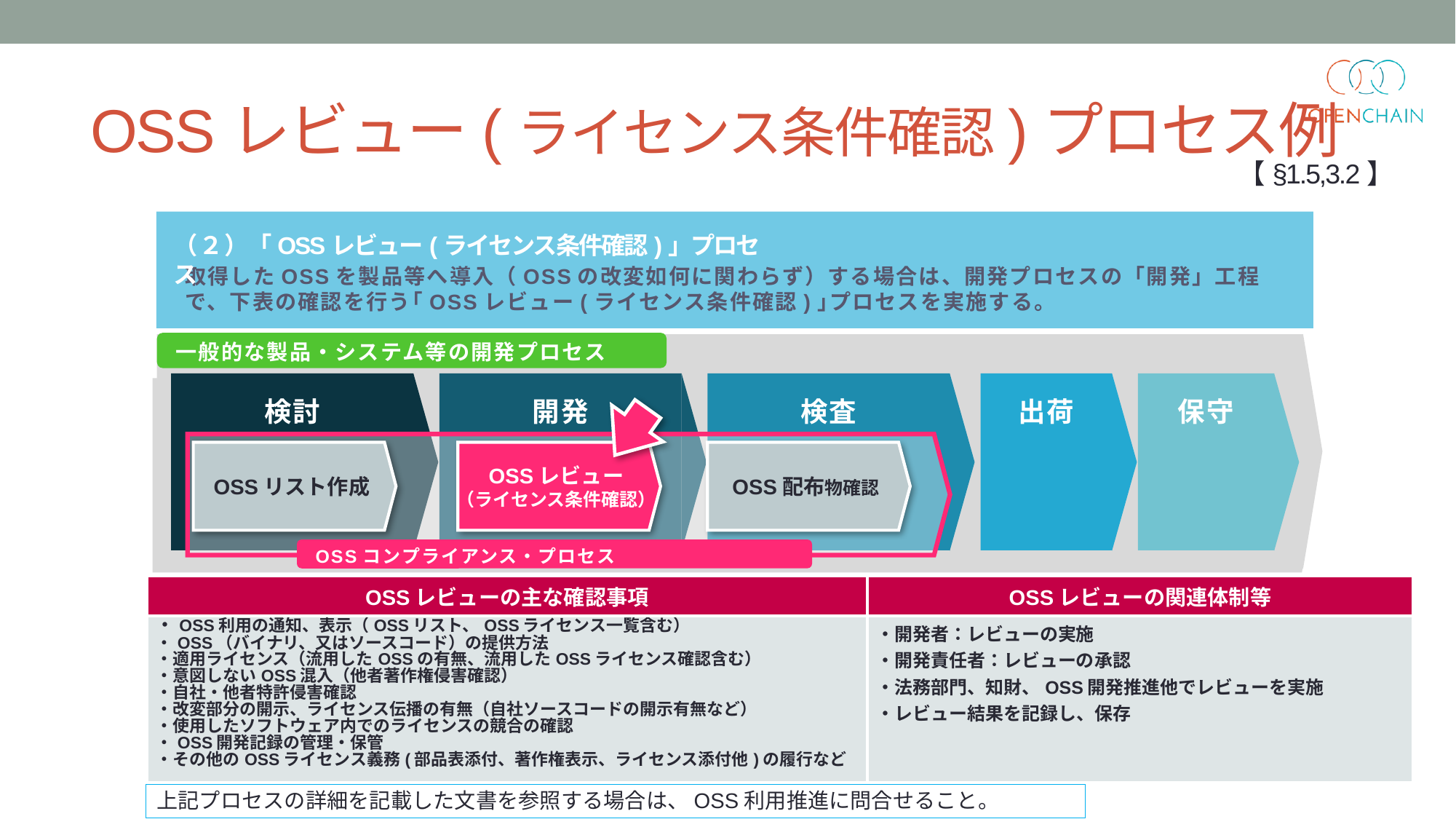

OSSレビュー(ライセンス条件確認)プロセス例
# 【§1.5,3.2】

（２）「OSSレビュー(ライセンス条件確認)」プロセス
取得したOSSを製品等へ導入（OSSの改変如何に関わらず）する場合は、開発プロセスの「開発」工程で、下表の確認を行う｢OSSレビュー(ライセンス条件確認)｣プロセスを実施する。
一般的な製品・システム等の開発プロセス

検討

開発

検査

出荷

保守

OSSリスト作成
OSSレビュー
（ライセンス条件確認）
OSS配布物確認
OSSコンプライアンス・プロセス
| OSSレビューの主な確認事項 | OSSレビューの関連体制等 |
| --- | --- |
| ・OSS利用の通知、表示（OSSリスト、OSSライセンス一覧含む） ・OSS（バイナリ、又はソースコード）の提供方法 ・適用ライセンス（流用したOSSの有無、流用したOSSライセンス確認含む） ・意図しないOSS混入（他者著作権侵害確認） ・自社・他者特許侵害確認 ・改変部分の開示、ライセンス伝播の有無（自社ソースコードの開示有無など） ・使用したソフトウェア内でのライセンスの競合の確認 ・OSS開発記録の管理・保管 ・その他のOSSライセンス義務(部品表添付、著作権表示、ライセンス添付他)の履行など | ・開発者：レビューの実施 ・開発責任者：レビューの承認 ・法務部門、知財、OSS開発推進他でレビューを実施 ・レビュー結果を記録し、保存 |
上記プロセスの詳細を記載した文書を参照する場合は、OSS利用推進に問合せること。